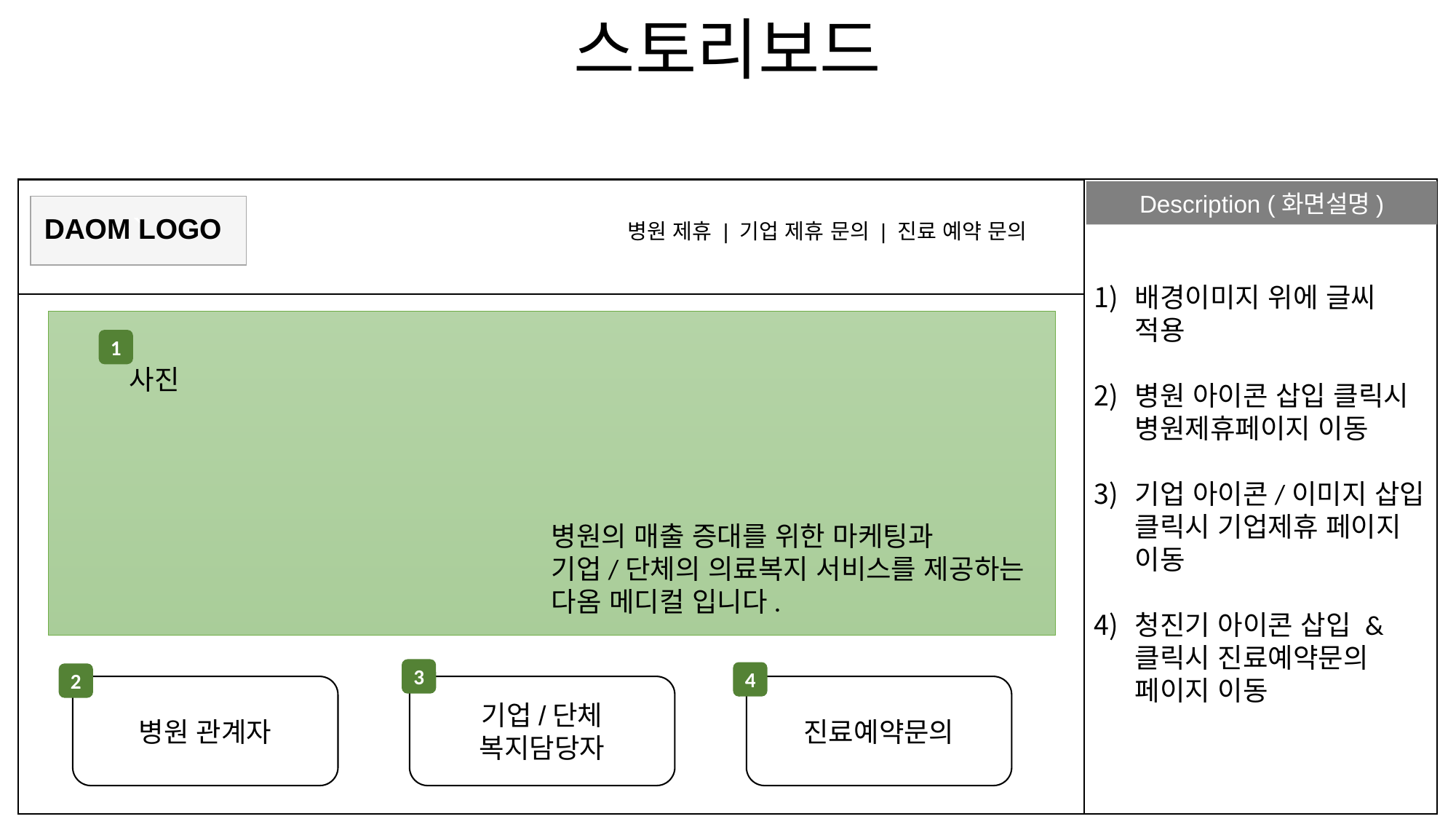

스토리보드

Description (화면설명)
`
DAOM LOGO
병원 제휴 | 기업 제휴 문의 | 진료 예약 문의

배경이미지 위에 글씨 적용

병원 아이콘 삽입 클릭시 병원제휴페이지 이동

기업 아이콘/이미지 삽입 클릭시 기업제휴 페이지 이동

청진기 아이콘 삽입 & 클릭시 진료예약문의 페이지 이동

1
사진
병원의 매출 증대를 위한 마케팅과
기업/단체의 의료복지 서비스를 제공하는
다옴 메디컬 입니다.
3
4
2
병원 관계자
기업/단체 복지담당자
진료예약문의